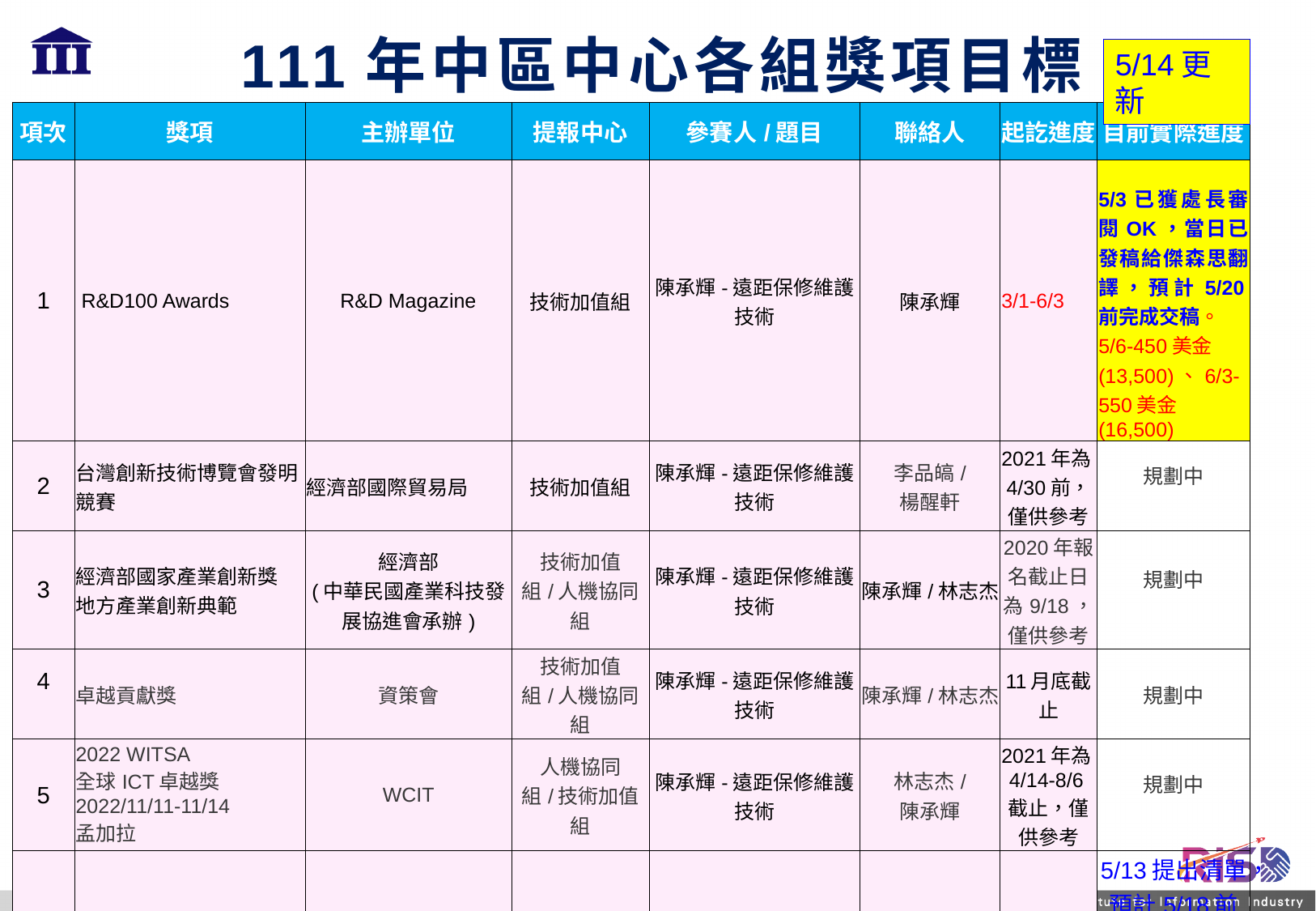

# 111年中區中心各組獎項目標
5/14更新
| 項次 | 獎項 | 主辦單位 | 提報中心 | 參賽人/題目 | 聯絡人 | 起訖進度 | 目前實際進度 |
| --- | --- | --- | --- | --- | --- | --- | --- |
| 1 | R&D100 Awards | R&D Magazine | 技術加值組 | 陳承輝-遠距保修維護技術 | 陳承輝 | 3/1-6/3 | 5/3已獲處長審閱OK，當日已發稿給傑森思翻譯，預計5/20前完成交稿。 5/6-450美金(13,500)、6/3-550美金(16,500) |
| 2 | 台灣創新技術博覽會發明競賽 | 經濟部國際貿易局 | 技術加值組 | 陳承輝-遠距保修維護技術 | 李品皜/ 楊醒軒 | 2021年為4/30前， 僅供參考 | 規劃中 |
| 3 | 經濟部國家產業創新獎 地方產業創新典範 | 經濟部 (中華民國產業科技發展協進會承辦) | 技術加值組/人機協同組 | 陳承輝-遠距保修維護技術 | 陳承輝/林志杰 | 2020年報名截止日為9/18，僅供參考 | 規劃中 |
| 4 | 卓越貢獻獎 | 資策會 | 技術加值組/人機協同組 | 陳承輝-遠距保修維護技術 | 陳承輝/林志杰 | 11月底截止 | 規劃中 |
| 5 | 2022 WITSA 全球ICT卓越獎 2022/11/11-11/14 孟加拉 | WCIT | 人機協同組/技術加值組 | 陳承輝-遠距保修維護技術 | 林志杰/ 陳承輝 | 2021年為4/14-8/6截止，僅供參考 | 規劃中 |
| 11 | 科專成果-科專有感科技獎 | 經濟部 | 技術加值組 | 自動化設備韌性智慧維護系統(RSMS) | 陳承輝 | 111/5/18 | 5/13提出清單，預計5/18前交附件清單及廣宣列表並完成主管審閱完成。 |
4